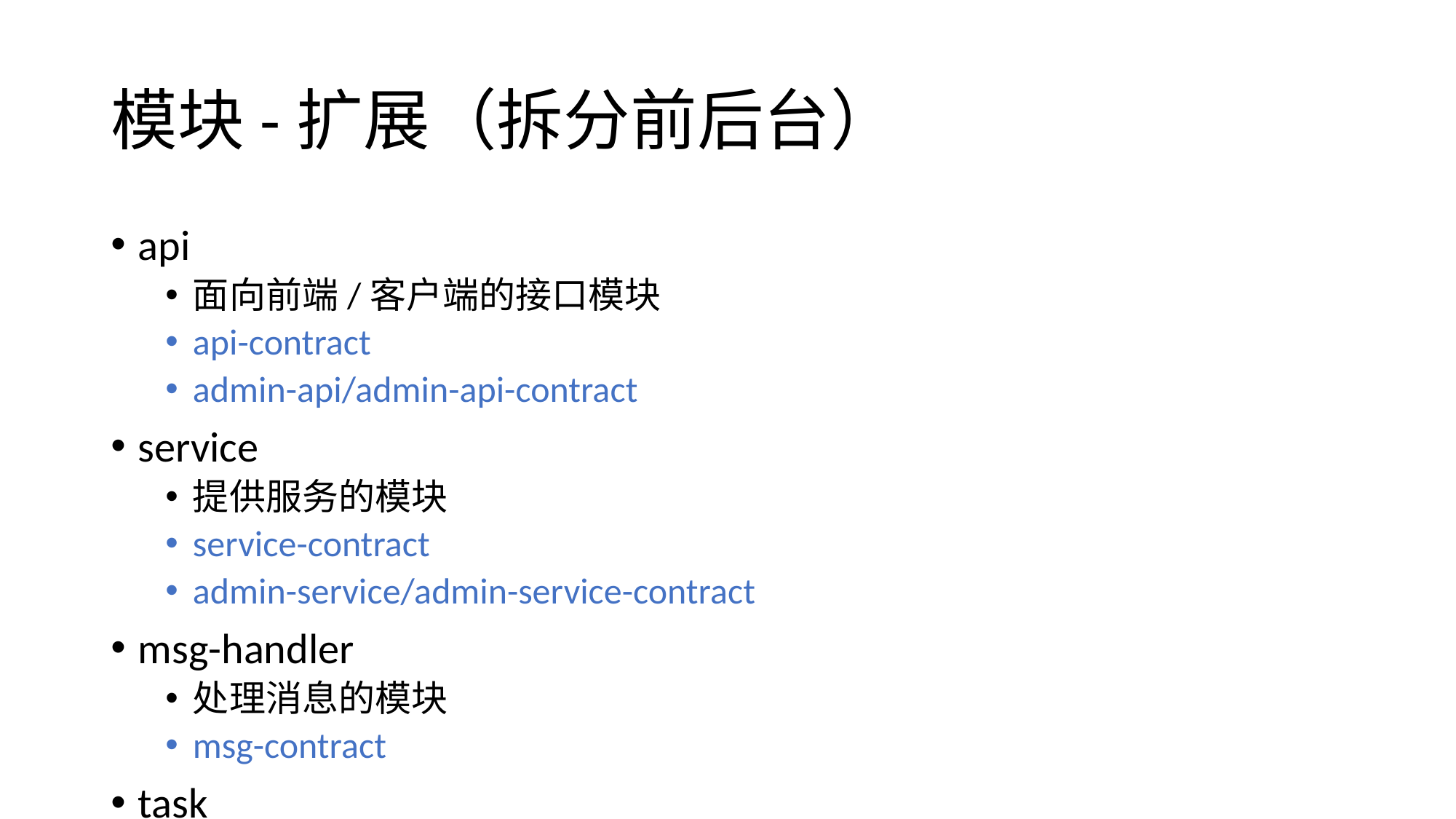

# 模块-扩展（拆分前后台）
api
面向前端/客户端的接口模块
api-contract
admin-api/admin-api-contract
service
提供服务的模块
service-contract
admin-service/admin-service-contract
msg-handler
处理消息的模块
msg-contract
task
计划任务执行模块